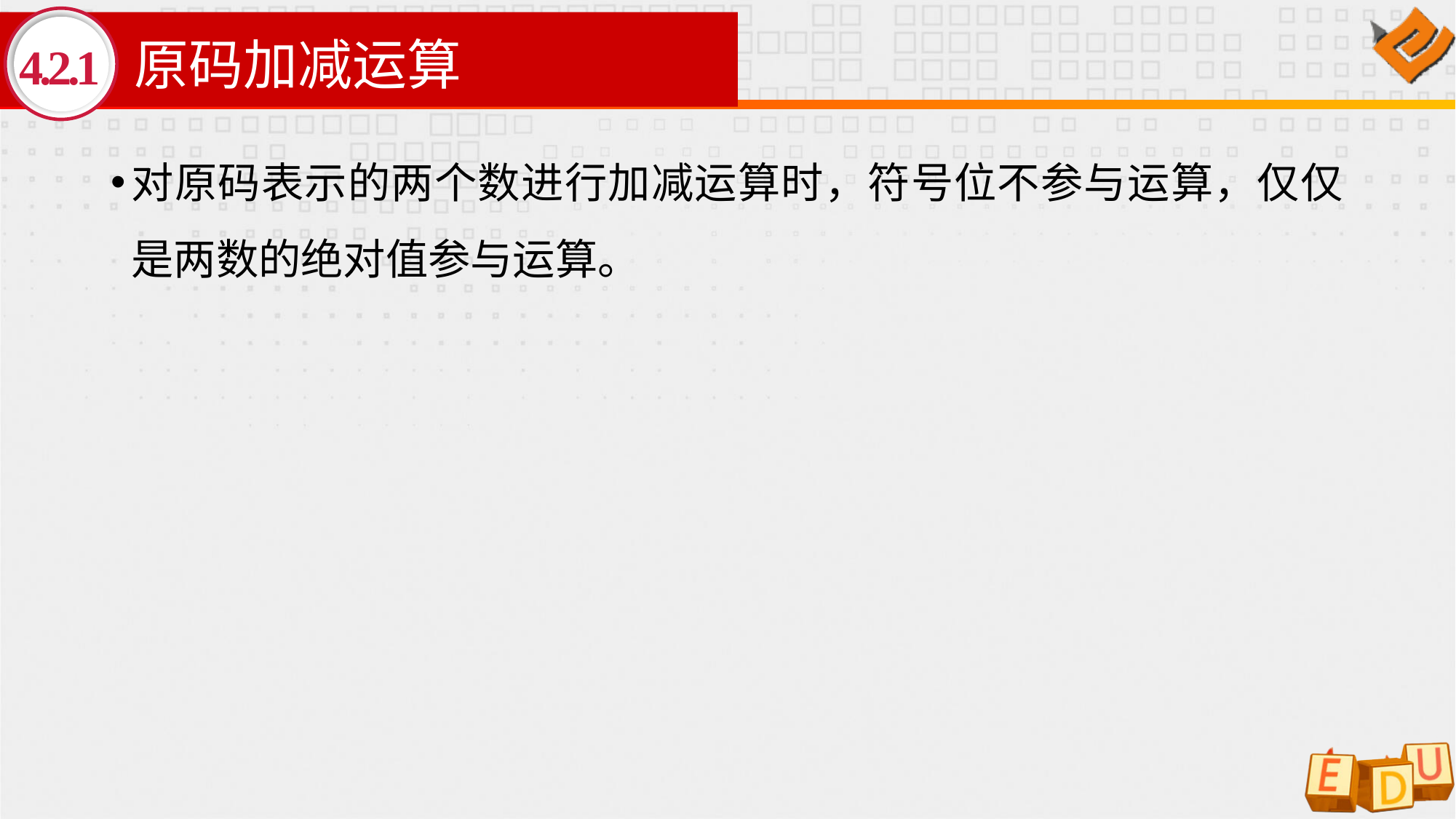

# 原码加减运算
4.2.1
对原码表示的两个数进行加减运算时，符号位不参与运算，仅仅是两数的绝对值参与运算。